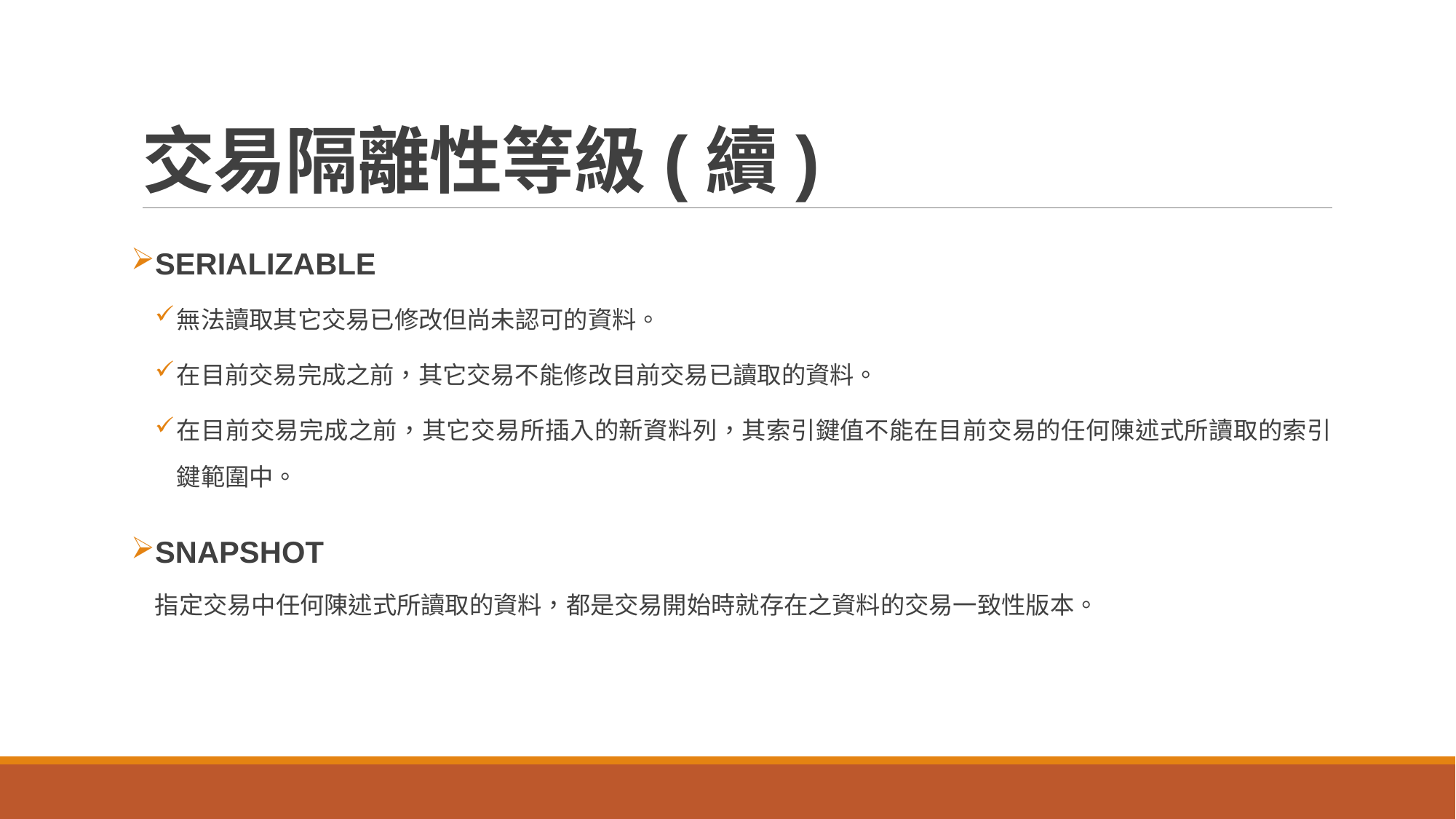

# 交易隔離性等級(續)
SERIALIZABLE
無法讀取其它交易已修改但尚未認可的資料。
在目前交易完成之前，其它交易不能修改目前交易已讀取的資料。
在目前交易完成之前，其它交易所插入的新資料列，其索引鍵值不能在目前交易的任何陳述式所讀取的索引鍵範圍中。
SNAPSHOT
指定交易中任何陳述式所讀取的資料，都是交易開始時就存在之資料的交易一致性版本。